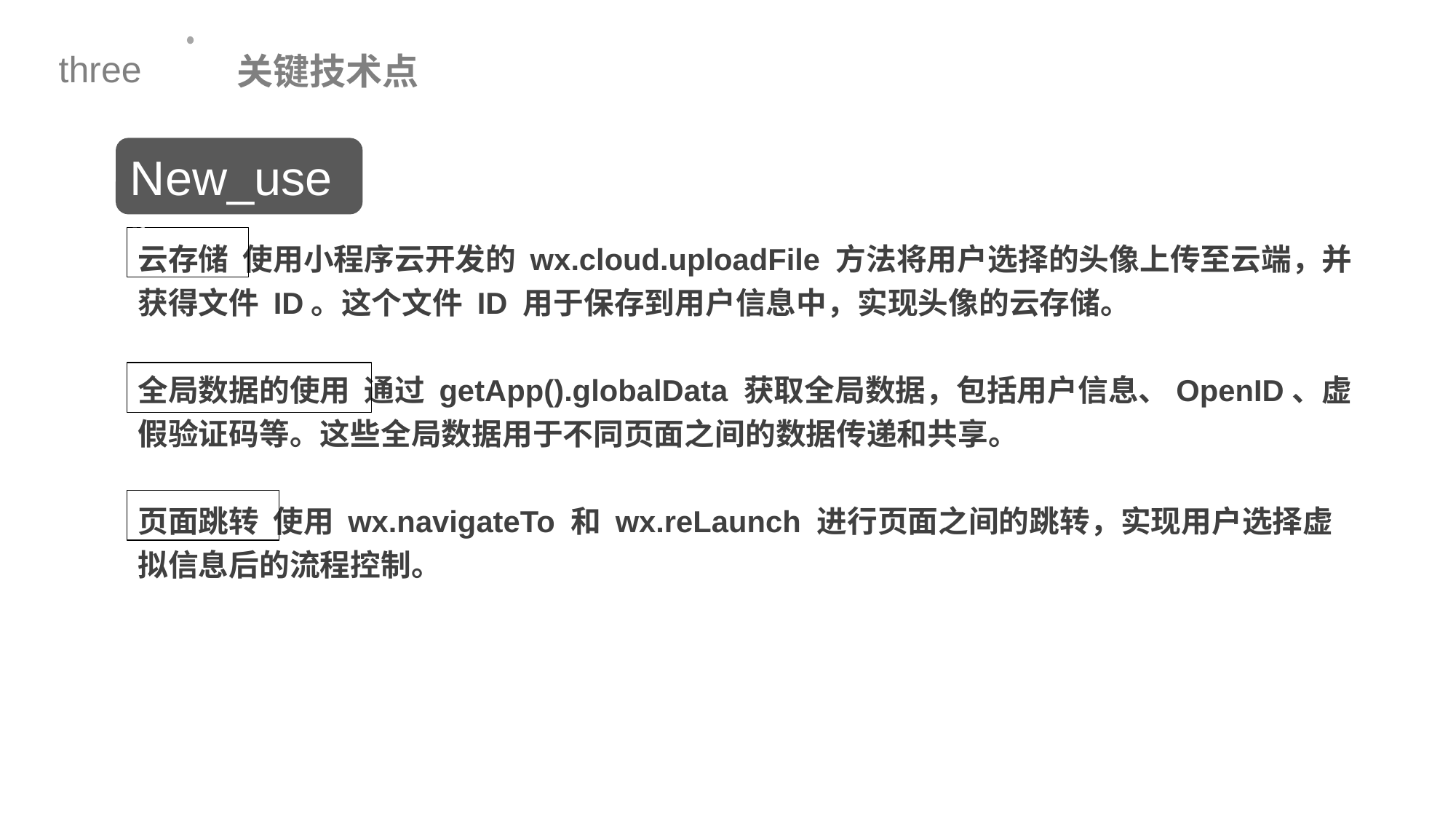

关键技术点

three
New_user
云存储  使用小程序云开发的 wx.cloud.uploadFile 方法将用户选择的头像上传至云端，并获得文件 ID。这个文件 ID 用于保存到用户信息中，实现头像的云存储。

全局数据的使用  通过 getApp().globalData 获取全局数据，包括用户信息、OpenID、虚假验证码等。这些全局数据用于不同页面之间的数据传递和共享。

页面跳转  使用 wx.navigateTo 和 wx.reLaunch 进行页面之间的跳转，实现用户选择虚拟信息后的流程控制。